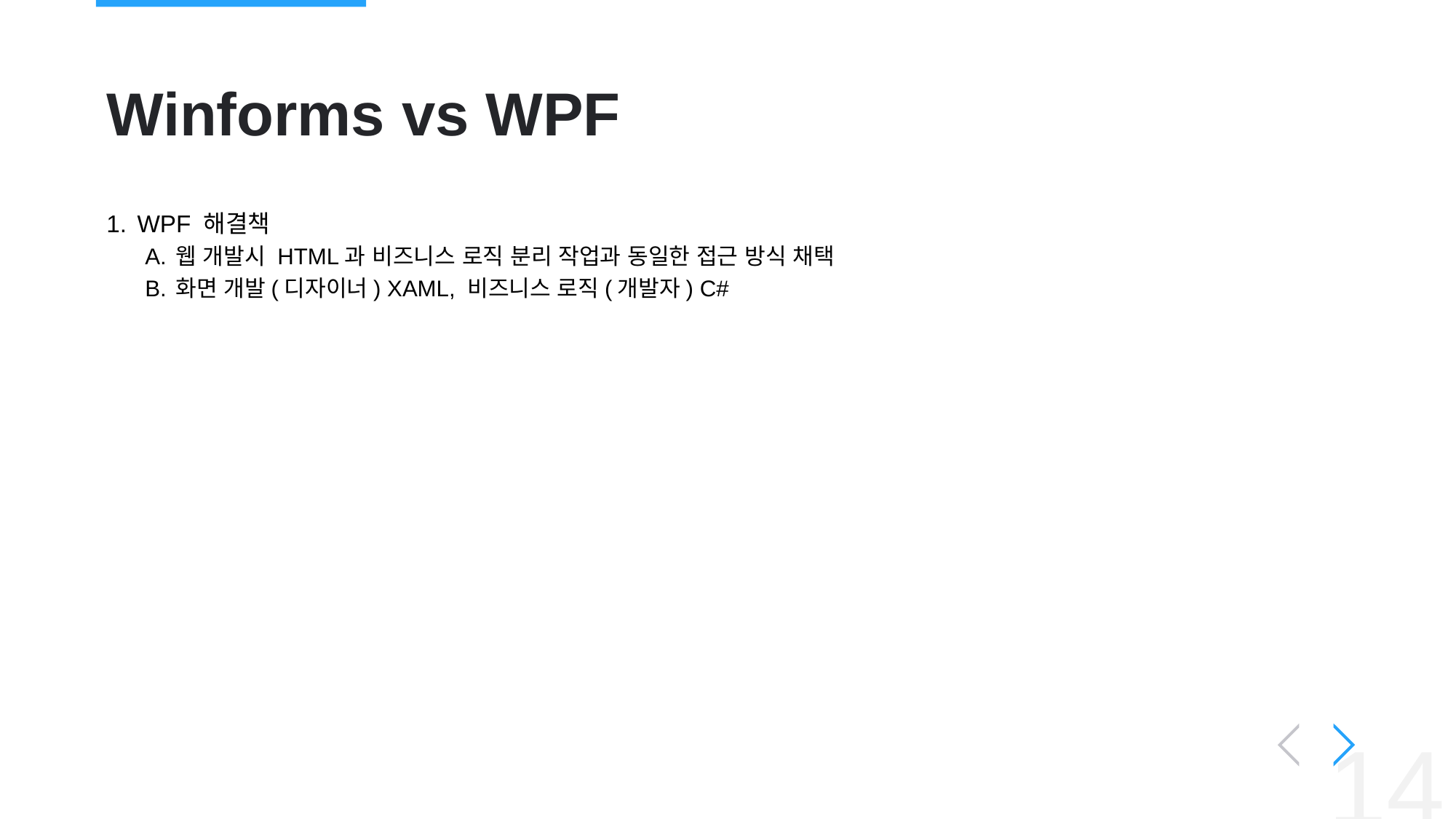

# Winforms vs WPF
WPF 해결책
웹 개발시 HTML과 비즈니스 로직 분리 작업과 동일한 접근 방식 채택
화면 개발(디자이너) XAML, 비즈니스 로직(개발자) C#
14